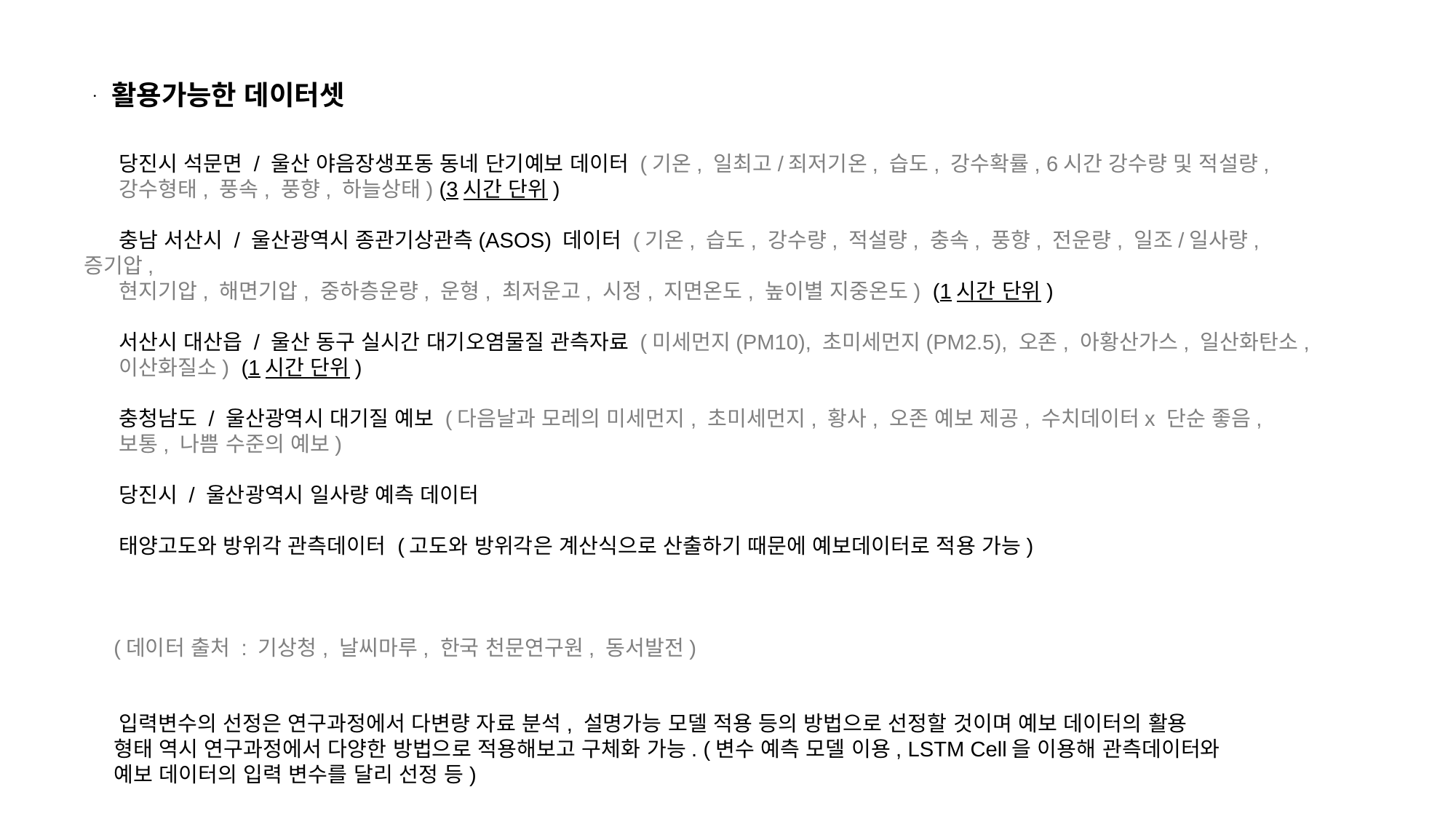

ᆞ 활용가능한 데이터셋

     당진시 석문면 / 울산 야음장생포동 동네 단기예보 데이터 (기온, 일최고/죄저기온, 습도, 강수확률, 6시간 강수량 및 적설량,
     강수형태, 풍속, 풍향, 하늘상태) (3시간 단위)

     충남 서산시 / 울산광역시 종관기상관측(ASOS) 데이터 (기온, 습도, 강수량, 적설량, 충속, 풍향, 전운량, 일조/일사량, 증기압,
     현지기압, 해면기압, 중하층운량, 운형, 최저운고, 시정, 지면온도, 높이별 지중온도)  (1시간 단위)

     서산시 대산읍 / 울산 동구 실시간 대기오염물질 관측자료 (미세먼지(PM10), 초미세먼지(PM2.5), 오존, 아황산가스, 일산화탄소,
     이산화질소)  (1시간 단위)

     충청남도 / 울산광역시 대기질 예보 (다음날과 모레의 미세먼지, 초미세먼지, 황사, 오존 예보 제공, 수치데이터x 단순 좋음,
     보통, 나쁨 수준의 예보)

     당진시 / 울산광역시 일사량 예측 데이터

     태양고도와 방위각 관측데이터 (고도와 방위각은 계산식으로 산출하기 때문에 예보데이터로 적용 가능)

     (데이터 출처 : 기상청, 날씨마루, 한국 천문연구원, 동서발전)

     입력변수의 선정은 연구과정에서 다변량 자료 분석, 설명가능 모델 적용 등의 방법으로 선정할 것이며 예보 데이터의 활용
     형태 역시 연구과정에서 다양한 방법으로 적용해보고 구체화 가능. (변수 예측 모델 이용, LSTM Cell을 이용해 관측데이터와
     예보 데이터의 입력 변수를 달리 선정 등)